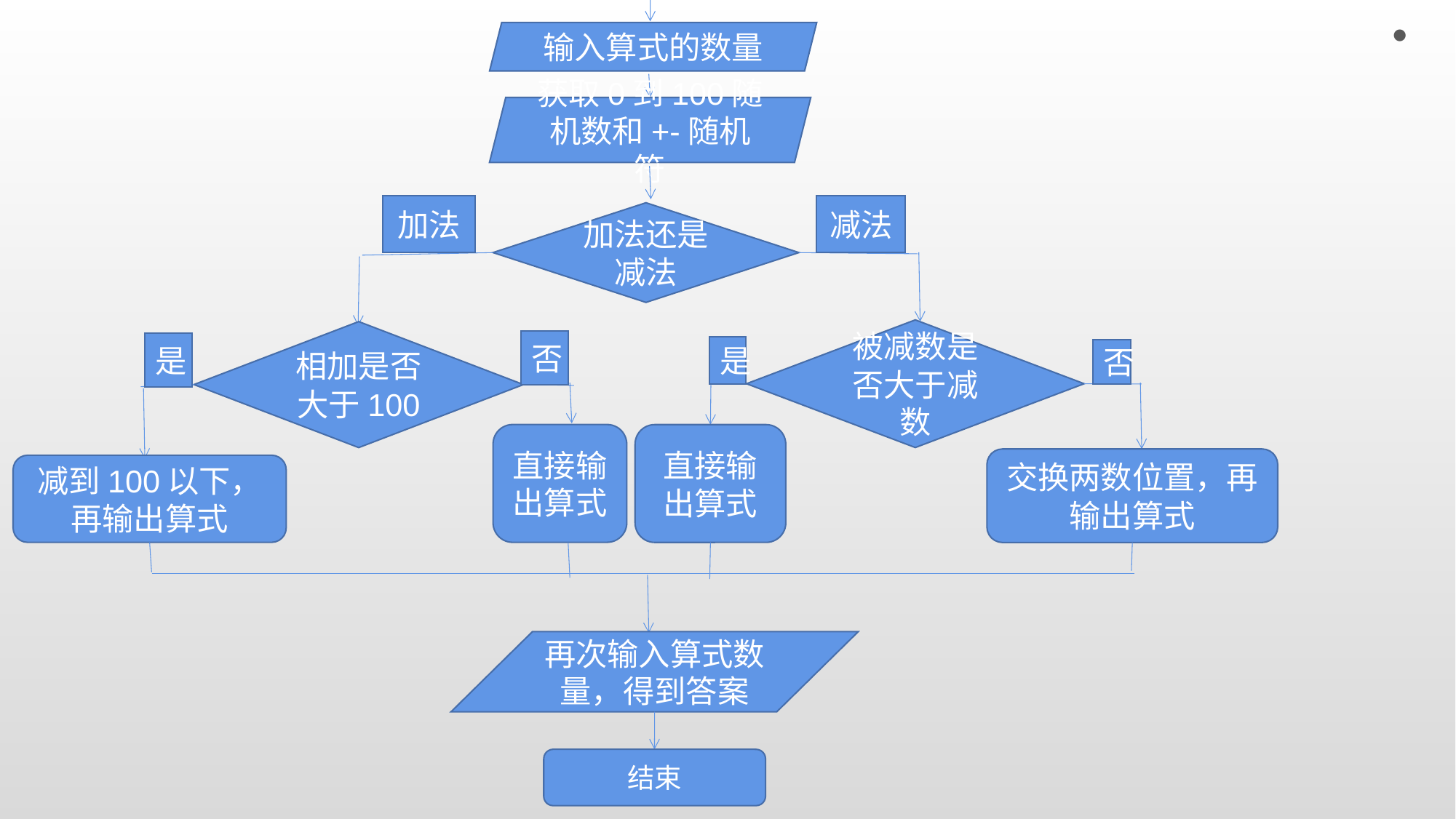

开始
输入算式的数量

获取0到100随机数和+-随机符
#
减法
加法
加法还是减法
被减数是否大于减数
相加是否大于100
否
是
是
否
直接输出算式
直接输出算式
交换两数位置，再输出算式
减到100以下，再输出算式
再次输入算式数量，得到答案
结束